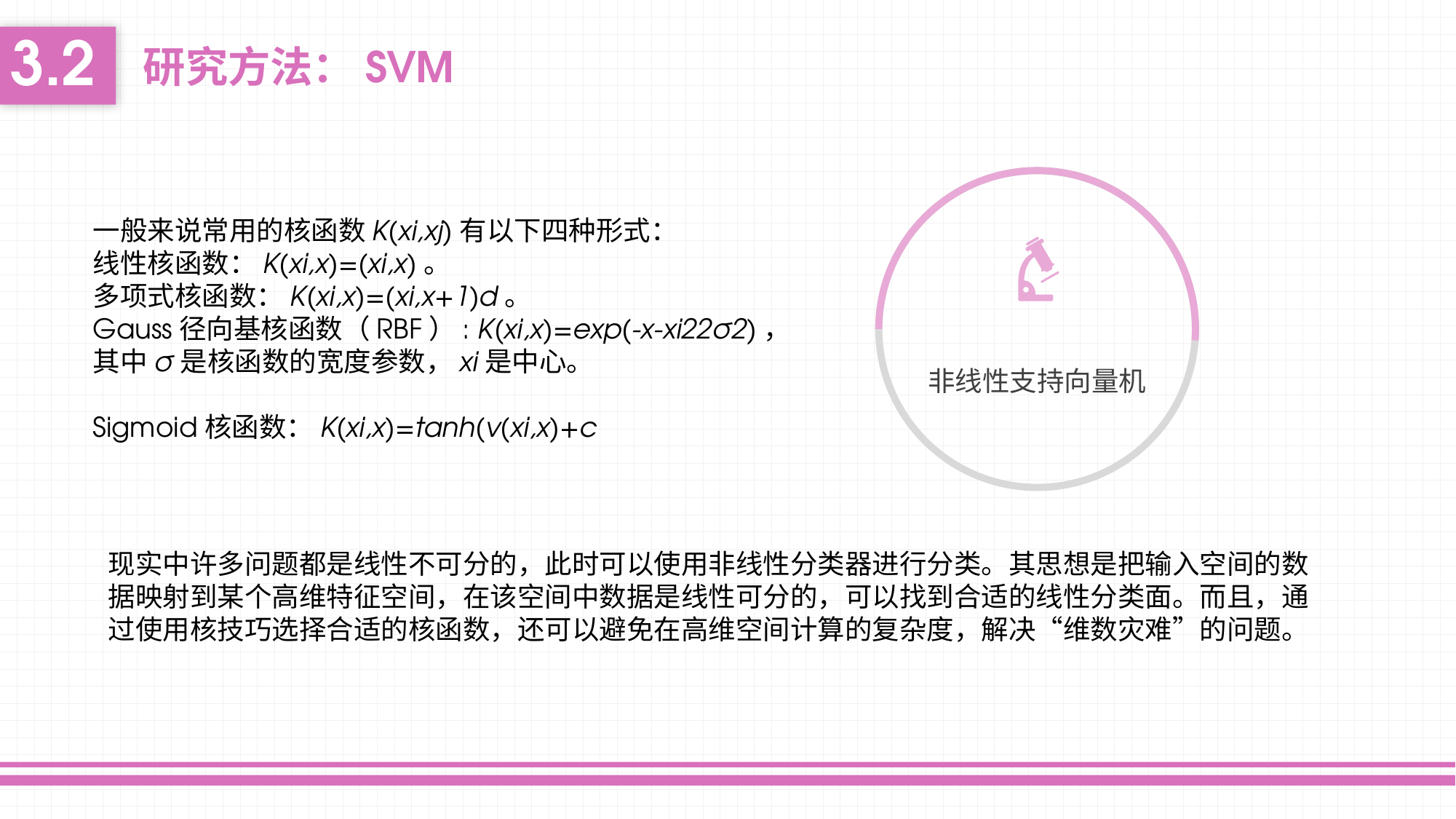

3.2
研究方法：SVM

一般来说常用的核函数K(xi,xj)有以下四种形式：
线性核函数：K(xi,x)=(xi,x)。
多项式核函数：K(xi,x)=(xi,x+1)d。
Gauss径向基核函数（RBF）: K(xi,x)=exp(-x-xi22σ2)，
其中σ是核函数的宽度参数，xi是中心。

Sigmoid核函数：K(xi,x)=tanh(v(xi,x)+c

非线性支持向量机
现实中许多问题都是线性不可分的，此时可以使用非线性分类器进行分类。其思想是把输入空间的数据映射到某个高维特征空间，在该空间中数据是线性可分的，可以找到合适的线性分类面。而且，通过使用核技巧选择合适的核函数，还可以避免在高维空间计算的复杂度，解决“维数灾难”的问题。